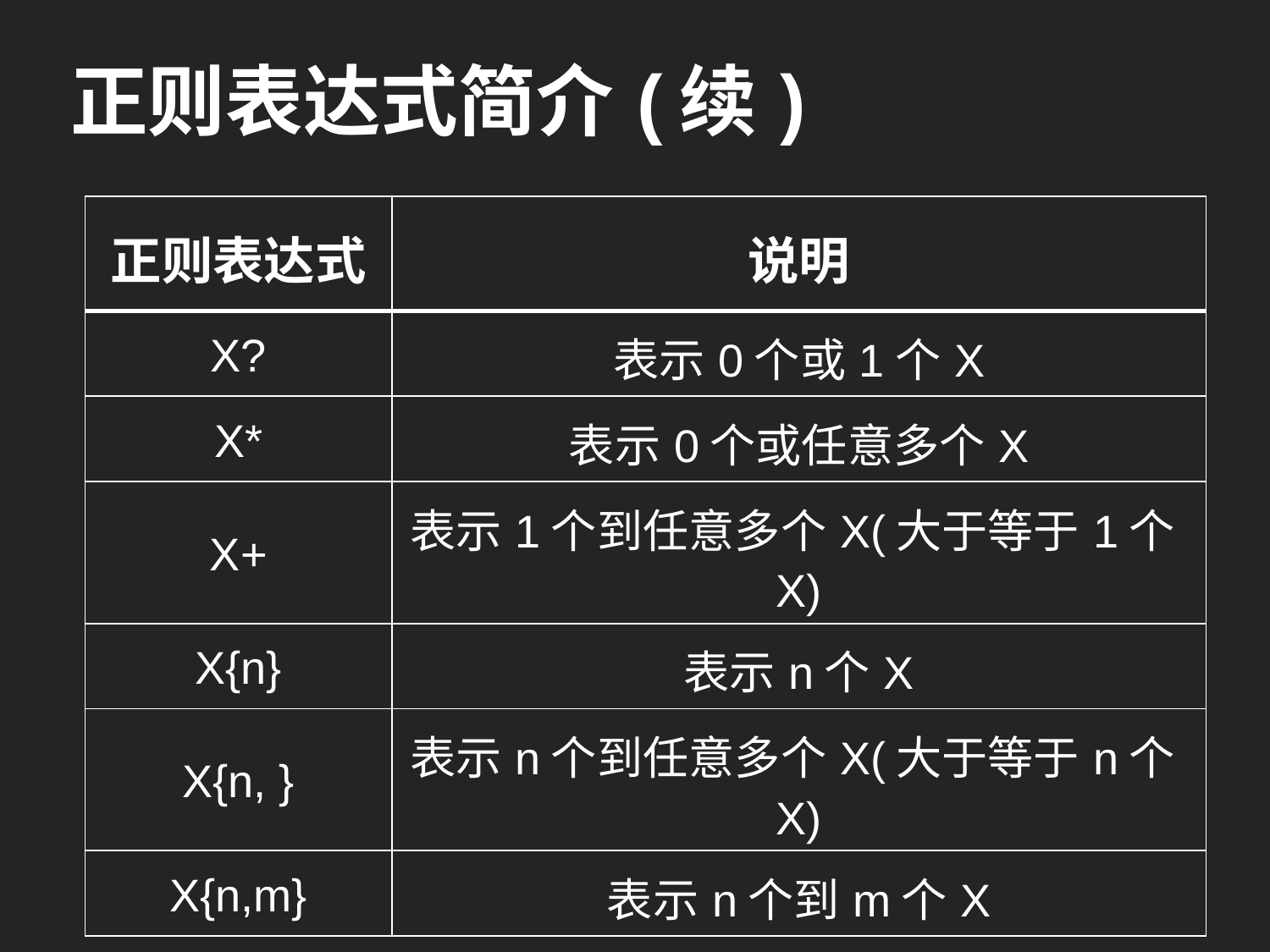

# 正则表达式简介(续)
| 正则表达式 | 说明 |
| --- | --- |
| X? | 表示0个或1个X |
| X\* | 表示0个或任意多个X |
| X+ | 表示1个到任意多个X(大于等于1个X) |
| X{n} | 表示n个X |
| X{n, } | 表示n个到任意多个X(大于等于n个X) |
| X{n,m} | 表示n个到m个X |